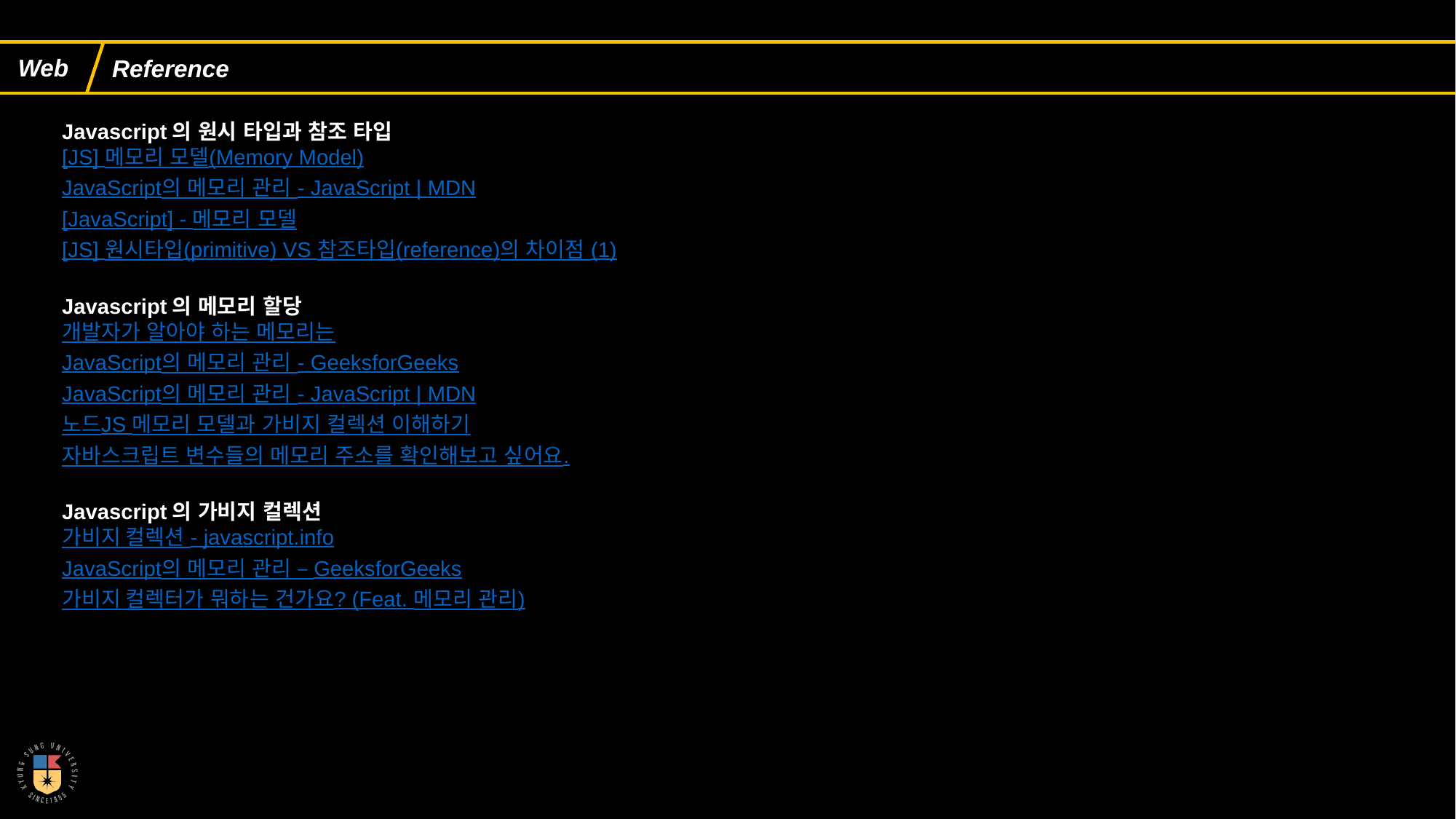

Reference
Javascript의 원시 타입과 참조 타입
[JS] 메모리 모델(Memory Model)
JavaScript의 메모리 관리 - JavaScript | MDN
[JavaScript] - 메모리 모델
[JS] 원시타입(primitive) VS 참조타입(reference)의 차이점 (1)

Javascript의 메모리 할당
개발자가 알아야 하는 메모리는
JavaScript의 메모리 관리 - GeeksforGeeks
JavaScript의 메모리 관리 - JavaScript | MDN
노드JS 메모리 모델과 가비지 컬렉션 이해하기
자바스크립트 변수들의 메모리 주소를 확인해보고 싶어요.

Javascript의 가비지 컬렉션
가비지 컬렉션 - javascript.info
JavaScript의 메모리 관리 – GeeksforGeeks
가비지 컬렉터가 뭐하는 건가요? (Feat. 메모리 관리)